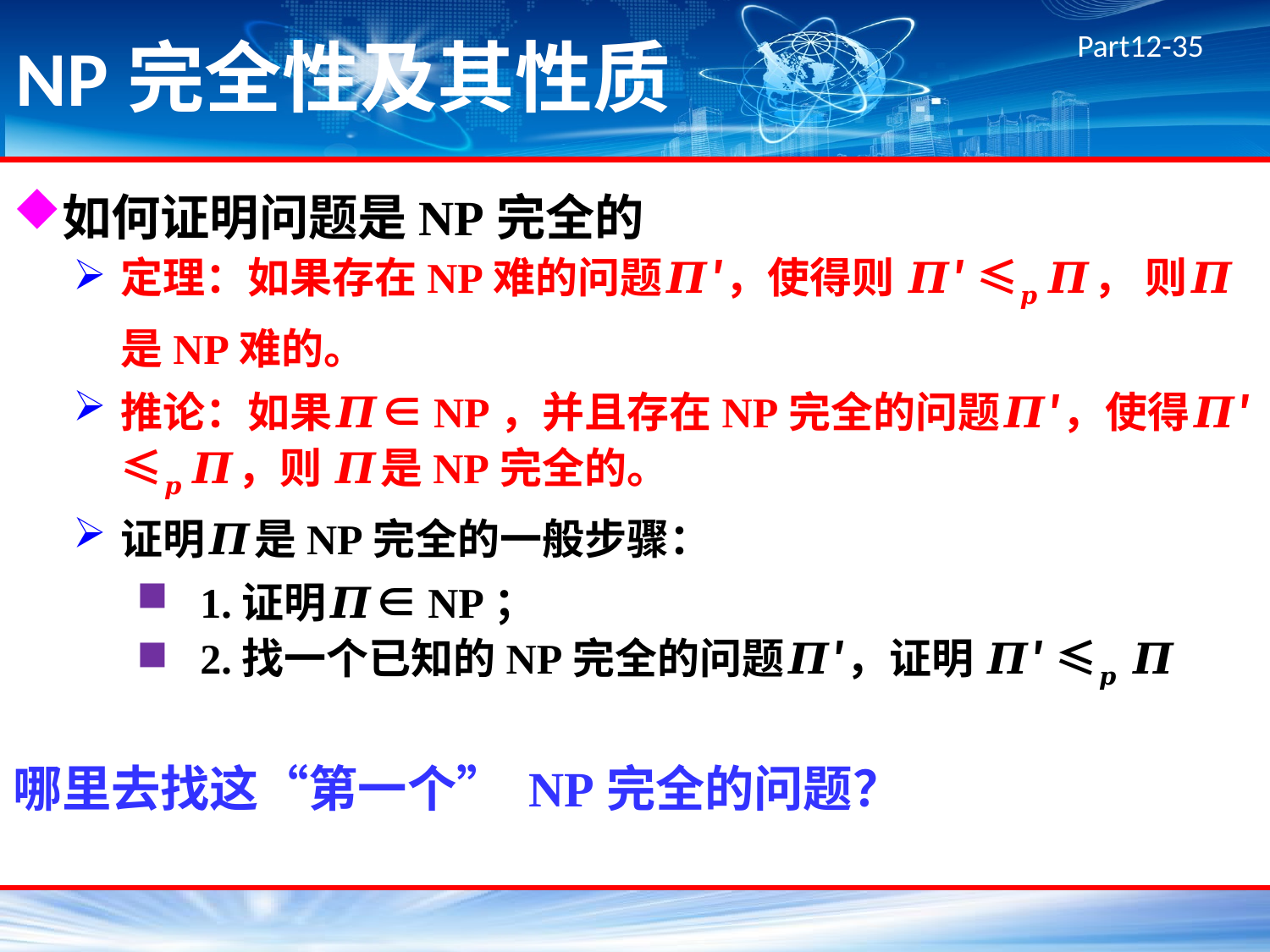

# NP完全性及其性质
如何证明问题是NP完全的
定理：如果存在NP难的问题𝜫′，使得则 𝜫′ ≤𝒑 𝜫， 则𝜫是NP难的。
推论：如果𝜫∈NP，并且存在NP完全的问题𝜫′，使得𝜫′ ≤𝒑 𝜫，则 𝜫是NP完全的。
证明𝜫是NP完全的一般步骤：
1.证明𝜫∈NP；
2.找一个已知的NP完全的问题𝜫′，证明 𝜫′ ≤𝒑  𝜫

哪里去找这“第一个” NP完全的问题？